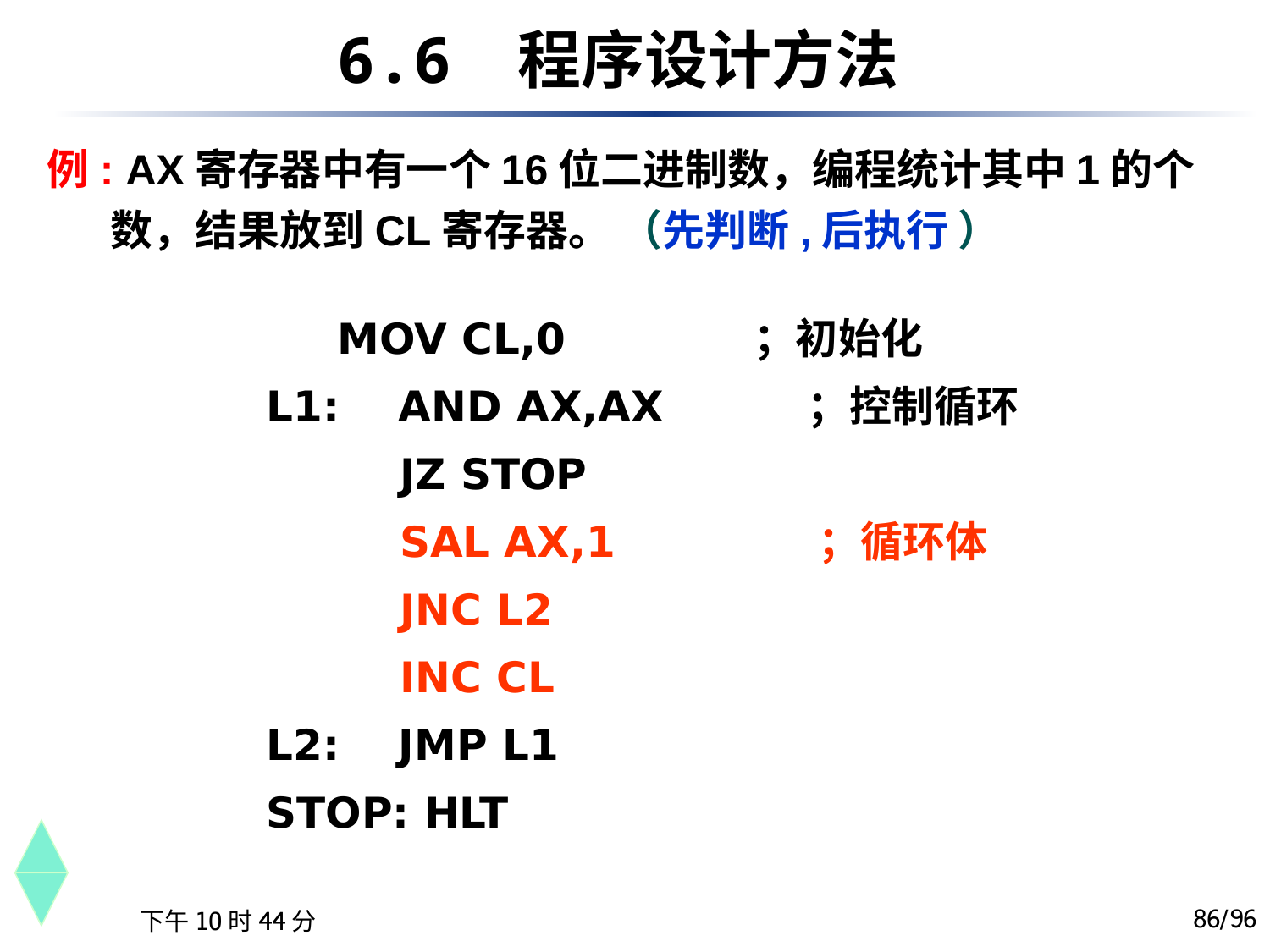

6.6	 程序设计方法
例: AX寄存器中有一个16位二进制数，编程统计其中1的个数，结果放到CL寄存器。 （先判断,后执行 ）
      MOV CL,0            ；初始化
L1:    AND AX,AX         ；控制循环
         JZ STOP
         SAL AX,1             ；循环体
         JNC L2
         INC CL
L2:    JMP L1
STOP: HLT
86/96
下午10时44分